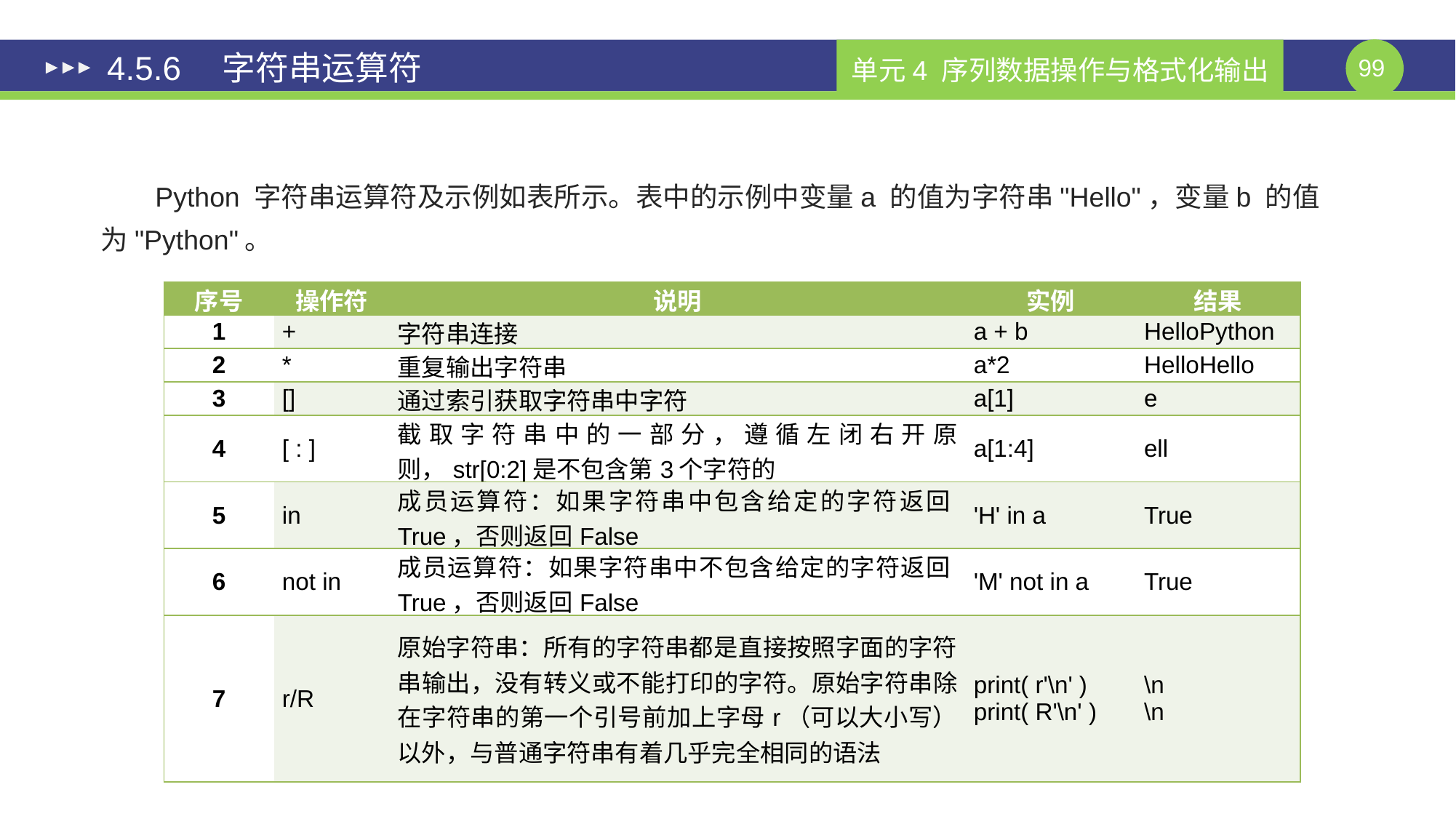

# 4.5.6　字符串运算符
Python 字符串运算符及示例如表所示。表中的示例中变量a 的值为字符串"Hello"，变量b 的值为"Python"。
| 序号 | 操作符 | 说明 | 实例 | 结果 |
| --- | --- | --- | --- | --- |
| 1 | + | 字符串连接 | a + b | HelloPython |
| 2 | \* | 重复输出字符串 | a\*2 | HelloHello |
| 3 | [] | 通过索引获取字符串中字符 | a[1] | e |
| 4 | [ : ] | 截取字符串中的一部分，遵循左闭右开原则，str[0:2]是不包含第3个字符的 | a[1:4] | ell |
| 5 | in | 成员运算符：如果字符串中包含给定的字符返回True，否则返回False | 'H' in a | True |
| 6 | not in | 成员运算符：如果字符串中不包含给定的字符返回True，否则返回False | 'M' not in a | True |
| 7 | r/R | 原始字符串：所有的字符串都是直接按照字面的字符串输出，没有转义或不能打印的字符。原始字符串除在字符串的第一个引号前加上字母r（可以大小写）以外，与普通字符串有着几乎完全相同的语法 | print( r'\n' ) print( R'\n' ) | \n \n |